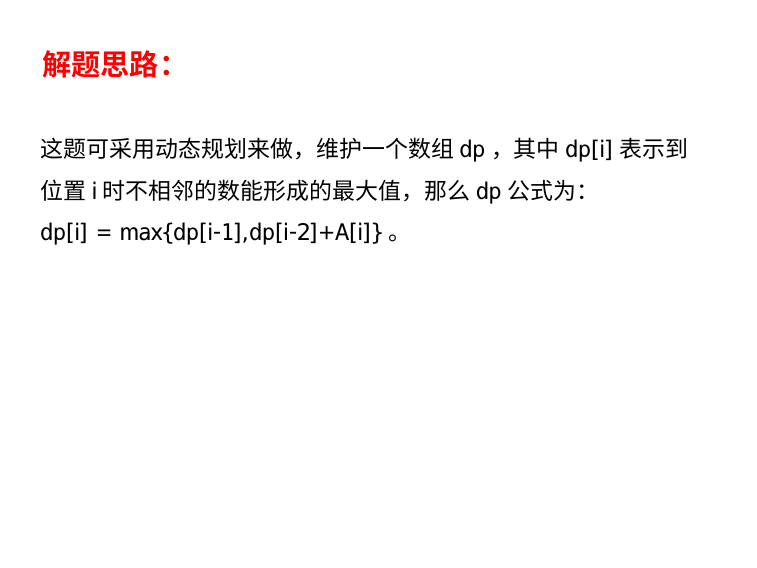

# 解题思路：
这题可采用动态规划来做，维护一个数组dp，其中dp[i]表示到位置i时不相邻的数能形成的最大值，那么dp公式为：
dp[i] = max{dp[i-1],dp[i-2]+A[i]}。